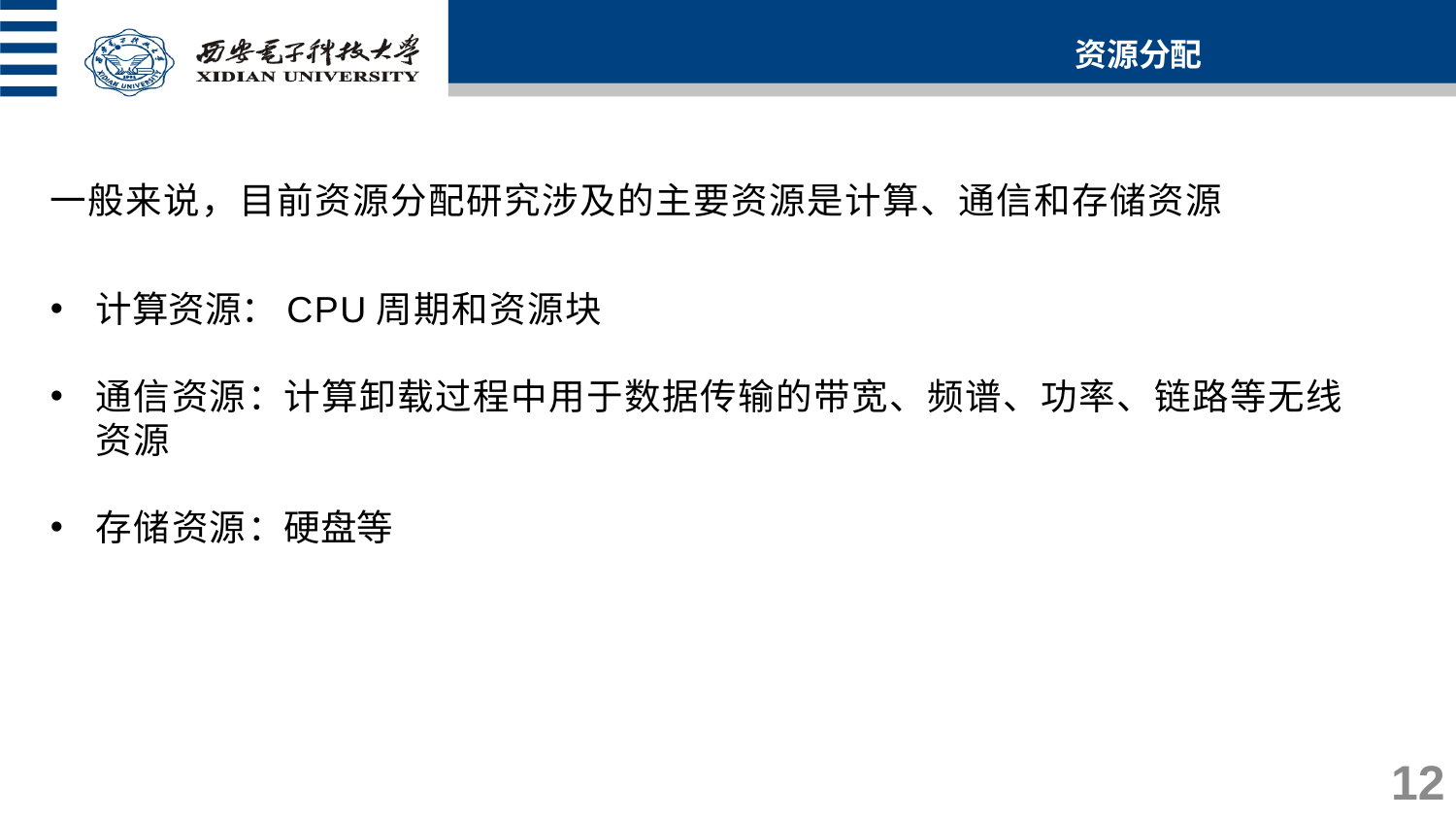

# 资源分配
一般来说，目前资源分配研究涉及的主要资源是计算、通信和存储资源

计算资源：CPU周期和资源块

通信资源：计算卸载过程中用于数据传输的带宽、频谱、功率、链路等无线资源

存储资源：硬盘等
12